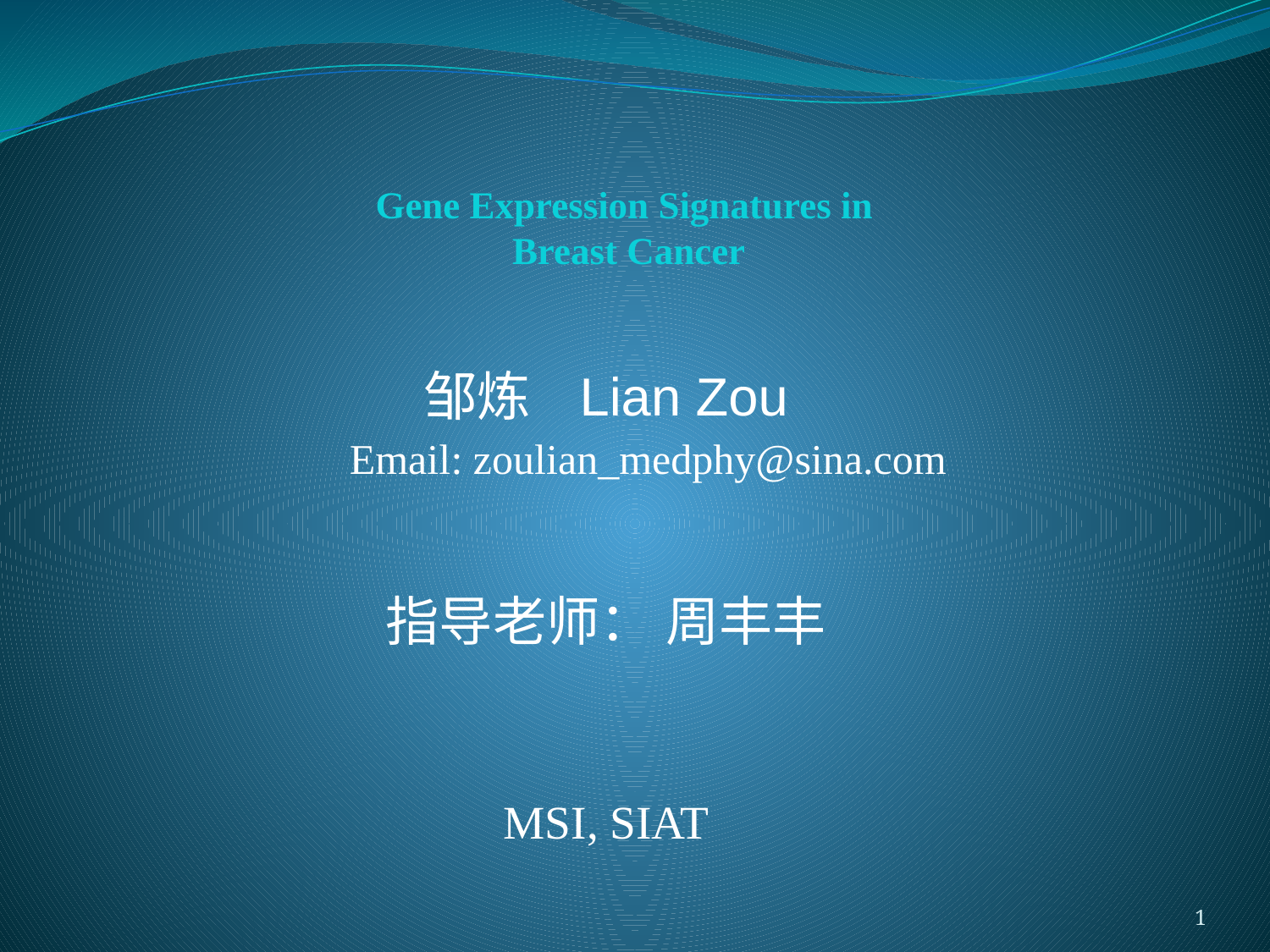

# Gene Expression Signatures in Breast Cancer
邹炼   Lian Zou

指导老师： 周丰丰

MSI, SIAT
Email: zoulian_medphy@sina.com
1